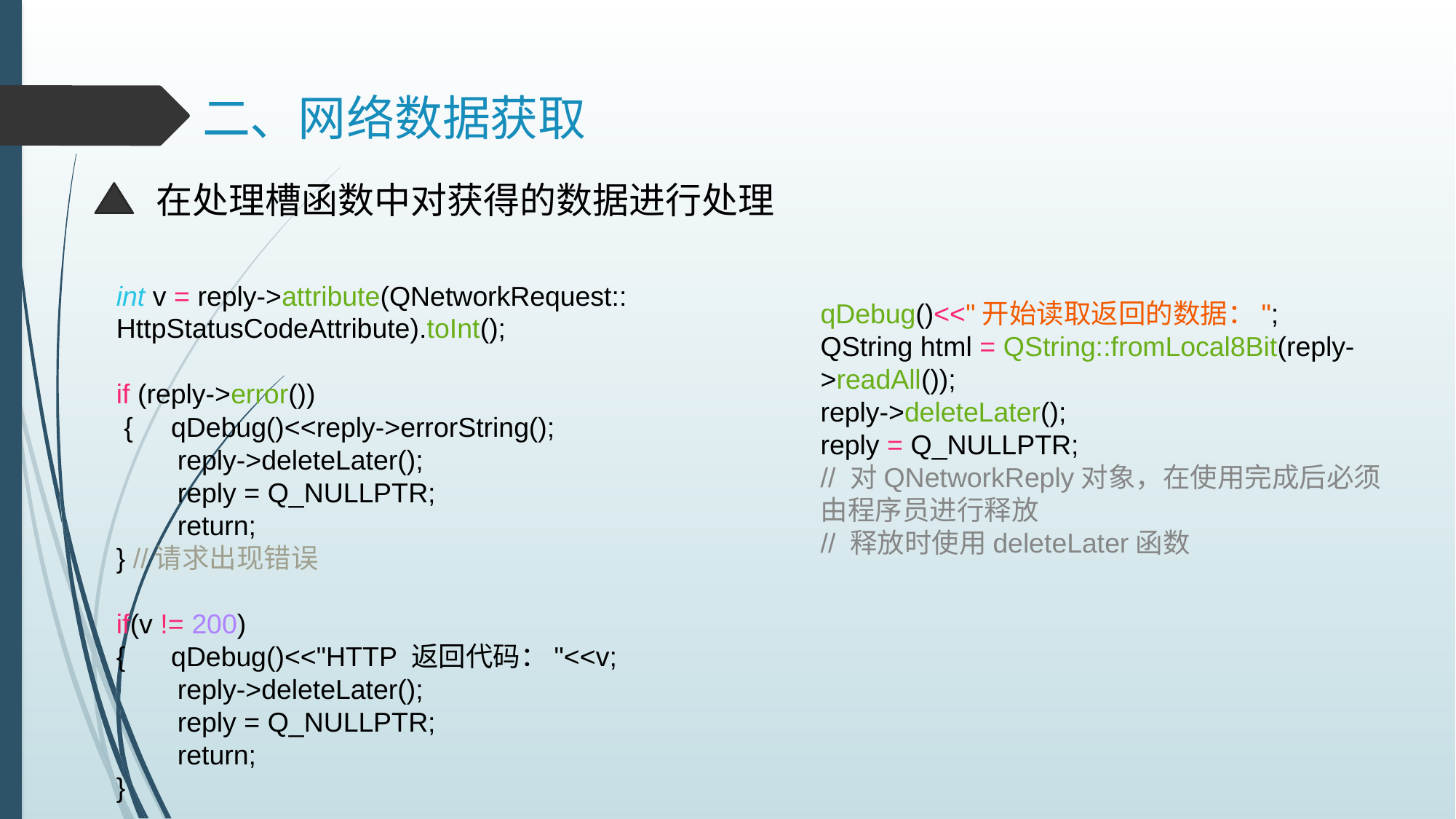

# 二、网络数据获取
在处理槽函数中对获得的数据进行处理

int v = reply->attribute(QNetworkRequest::
HttpStatusCodeAttribute).toInt();

if (reply->error())
 {     qDebug()<<reply->errorString();
        reply->deleteLater();
        reply = Q_NULLPTR;
        return;
} //请求出现错误

if(v != 200)
{      qDebug()<<"HTTP 返回代码："<<v;
        reply->deleteLater();
        reply = Q_NULLPTR;
        return;
}

qDebug()<<"开始读取返回的数据：";
QString html = QString::fromLocal8Bit(reply->readAll());
reply->deleteLater();
reply = Q_NULLPTR;
// 对QNetworkReply对象，在使用完成后必须由程序员进行释放
// 释放时使用deleteLater函数